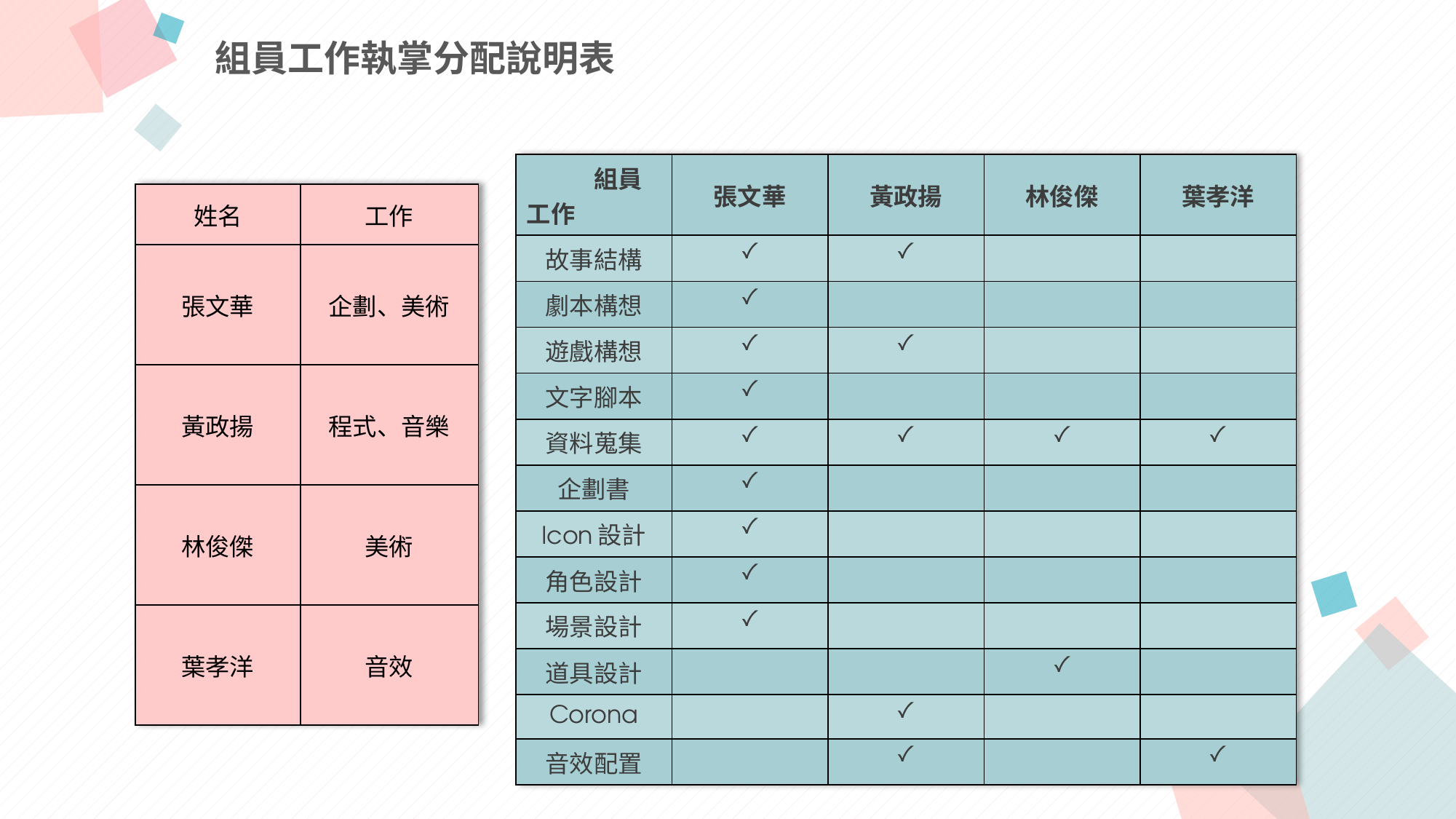

組員工作執掌分配說明表
| 組員工作 | 張文華 | 黃政揚 | 林俊傑 | 葉孝洋 |
| --- | --- | --- | --- | --- |
| 故事結構 | ✓ | ✓ |  |  |
| 劇本構想 | ✓ |  |  |  |
| 遊戲構想 | ✓ | ✓ |  |  |
| 文字腳本 | ✓ |  |  |  |
| 資料蒐集 | ✓ | ✓ | ✓ | ✓ |
| 企劃書 | ✓ |  |  |  |
| Icon設計 | ✓ |  |  |  |
| 角色設計 | ✓ |  |  |  |
| 場景設計 | ✓ |  |  |  |
| 道具設計 |  |  | ✓ |  |
| Corona |  | ✓ |  |  |
| 音效配置 |  | ✓ |  | ✓ |
| 姓名 | 工作 |
| --- | --- |
| 張文華 | 企劃、美術 |
| 黃政揚 | 程式、音樂 |
| 林俊傑 | 美術 |
| 葉孝洋 | 音效 |